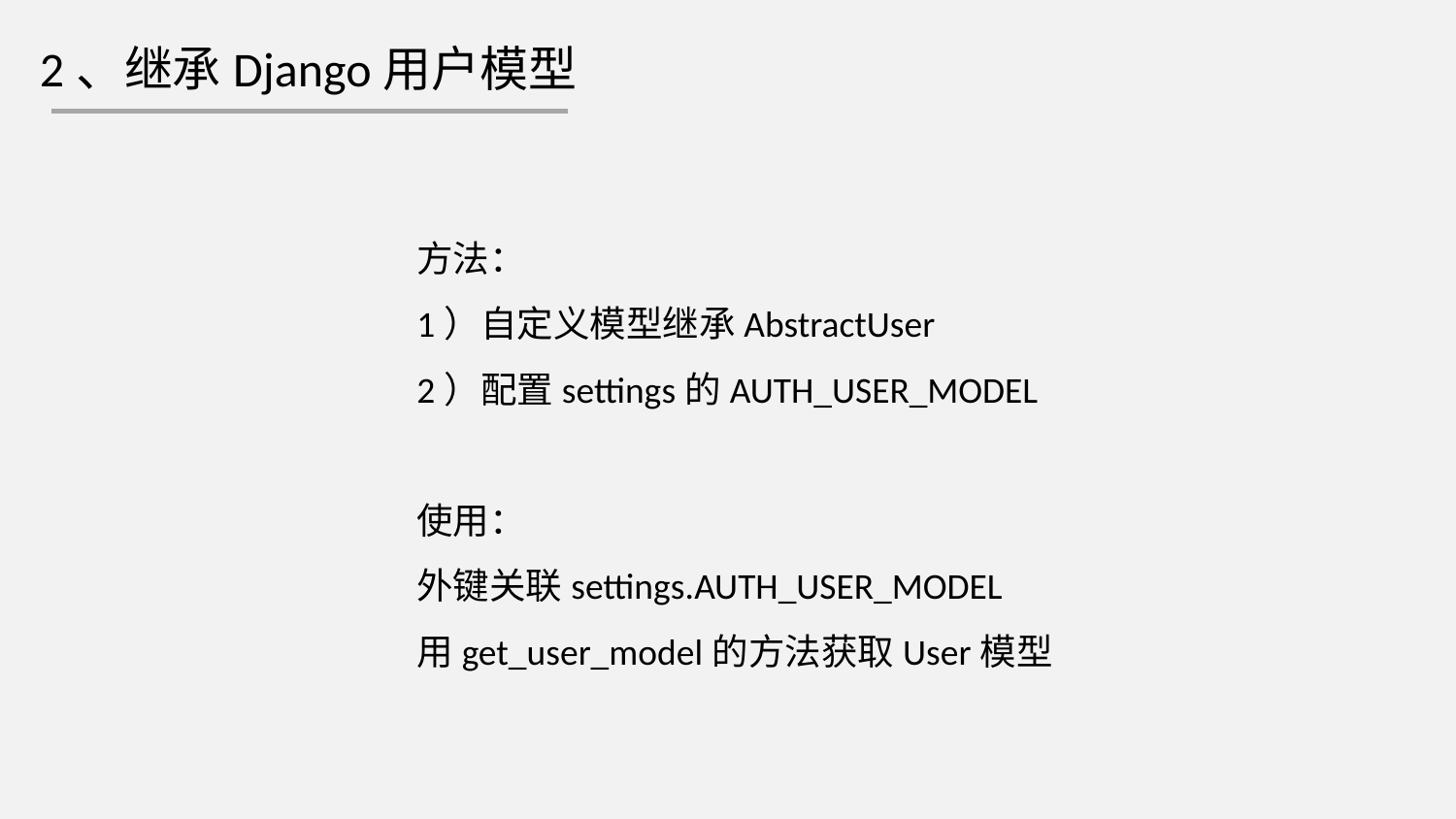

2、继承Django用户模型
方法：
1）自定义模型继承AbstractUser
2）配置settings的AUTH_USER_MODEL

使用：
外键关联settings.AUTH_USER_MODEL
用get_user_model的方法获取User模型